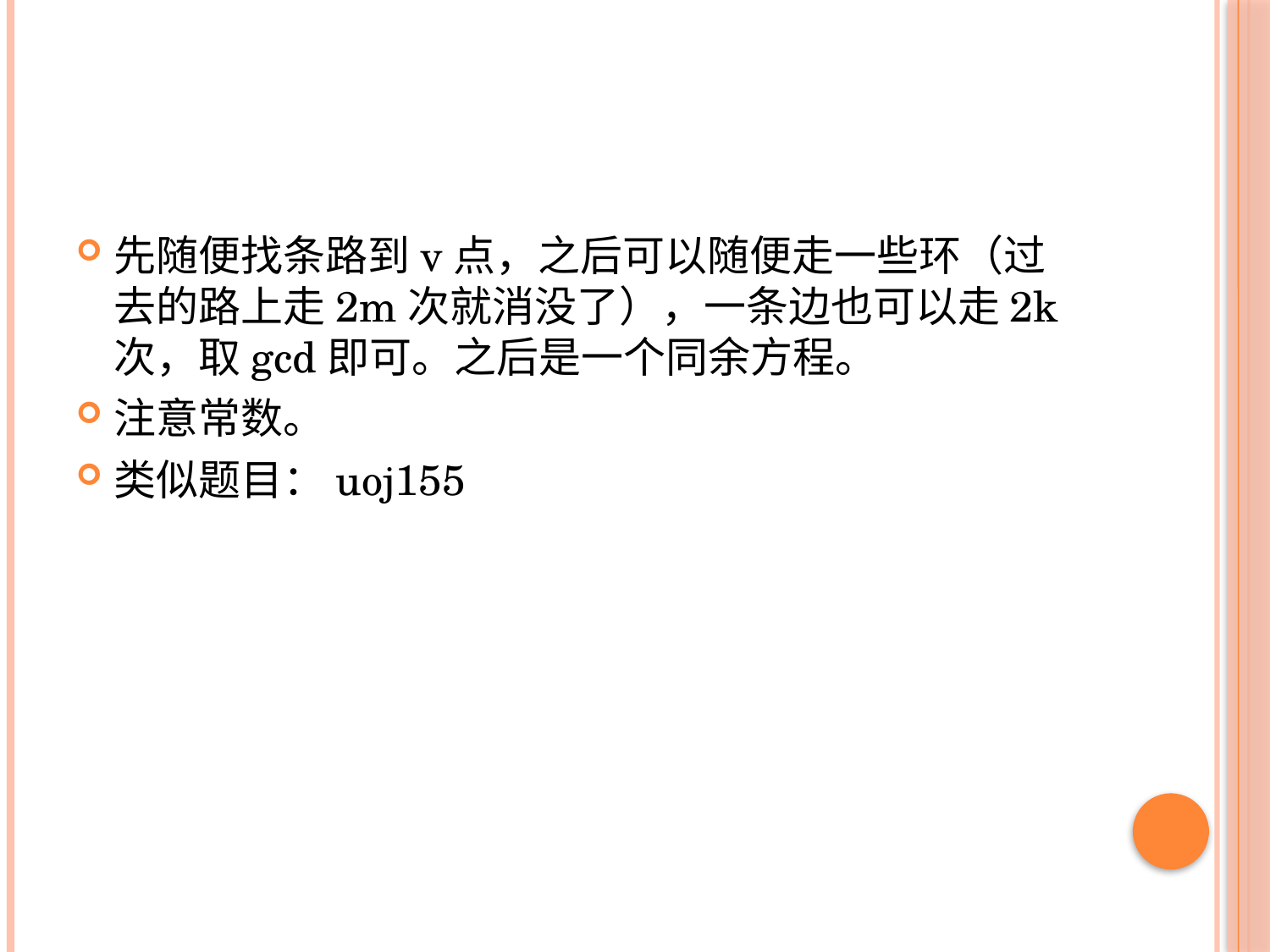

#
先随便找条路到v点，之后可以随便走一些环（过去的路上走2m次就消没了），一条边也可以走2k次，取gcd即可。之后是一个同余方程。
注意常数。
类似题目：uoj155